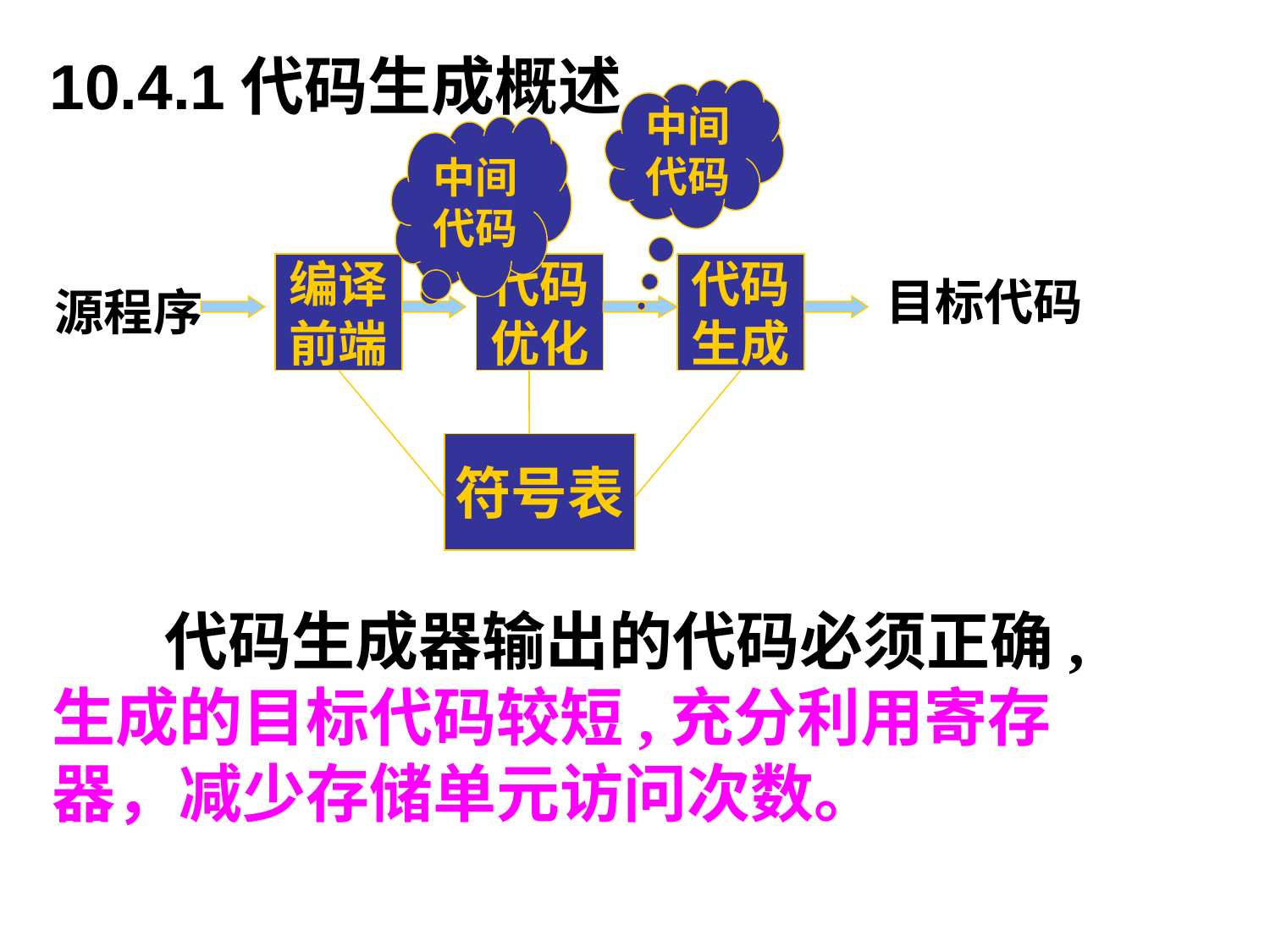

10.4.1代码生成概述
中间代码
中间代码
编译
前端
代码
优化
代码
生成
目标代码
源程序

符号表
　　代码生成器输出的代码必须正确,生成的目标代码较短,充分利用寄存器，减少存储单元访问次数。